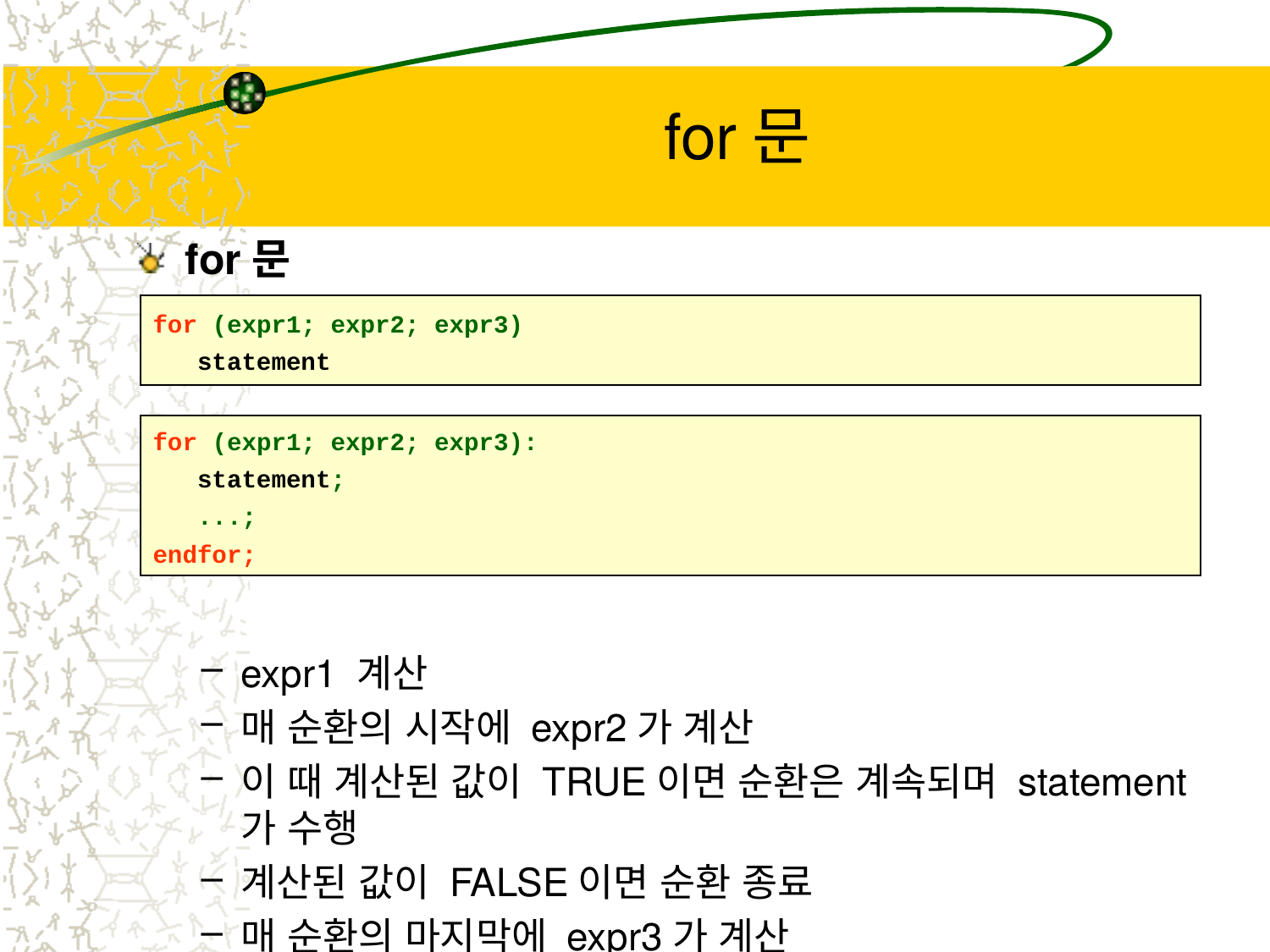

# for문
for문

expr1 계산
매 순환의 시작에 expr2가 계산
이 때 계산된 값이 TRUE이면 순환은 계속되며 statement가 수행
계산된 값이 FALSE이면 순환 종료
매 순환의 마지막에 expr3가 계산
for (expr1; expr2; expr3)
   statement
for (expr1; expr2; expr3):
   statement;
   ...;
endfor;